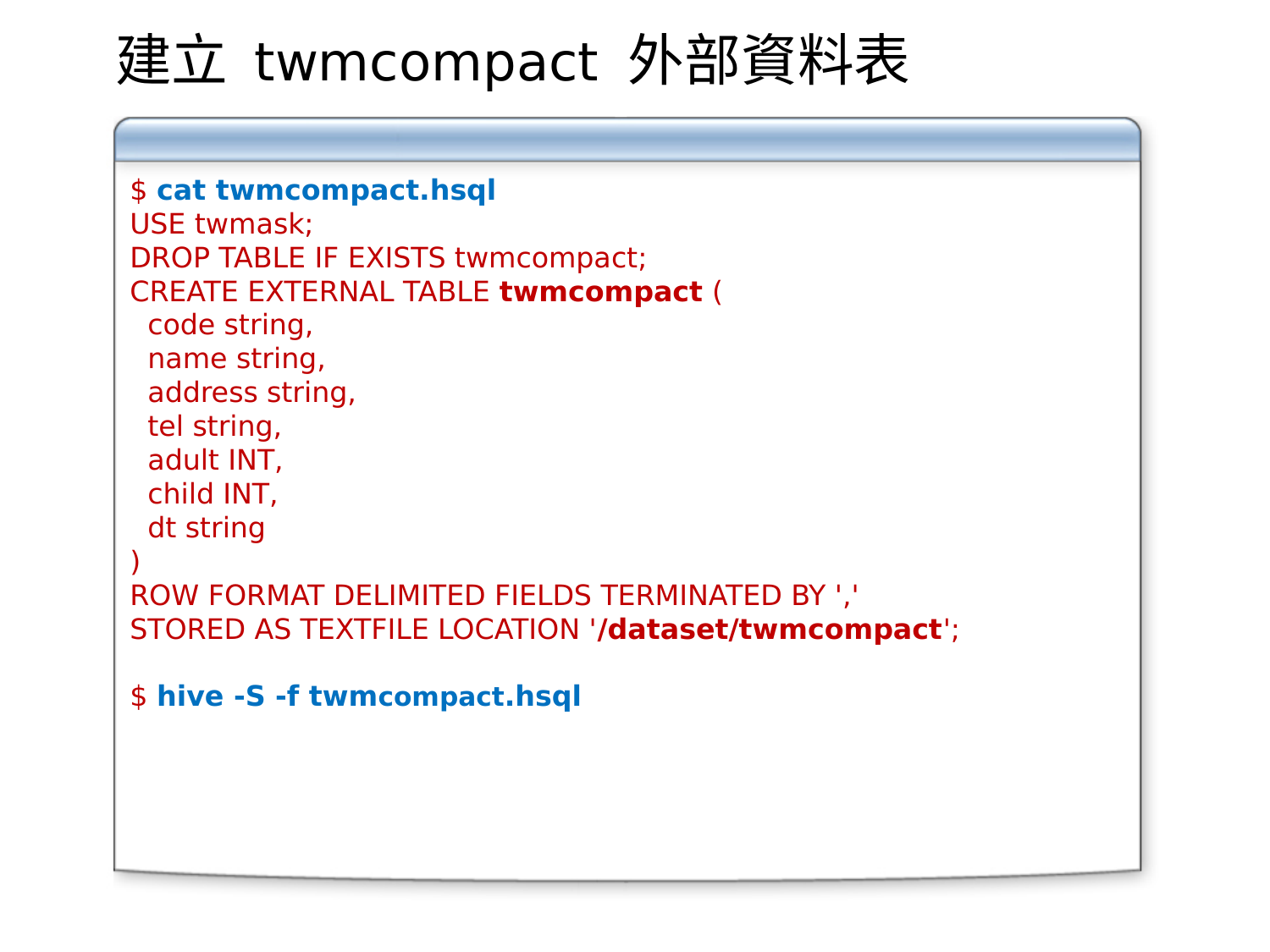

建立 twmcompact 外部資料表
$ cat twmcompact.hsql
USE twmask;
DROP TABLE IF EXISTS twmcompact;
CREATE EXTERNAL TABLE twmcompact (
  code string,
  name string,
  address string,
  tel string,
  adult INT,
  child INT,
  dt string
)
ROW FORMAT DELIMITED FIELDS TERMINATED BY ','
STORED AS TEXTFILE LOCATION '/dataset/twmcompact';

$ hive -S -f twmcompact.hsql